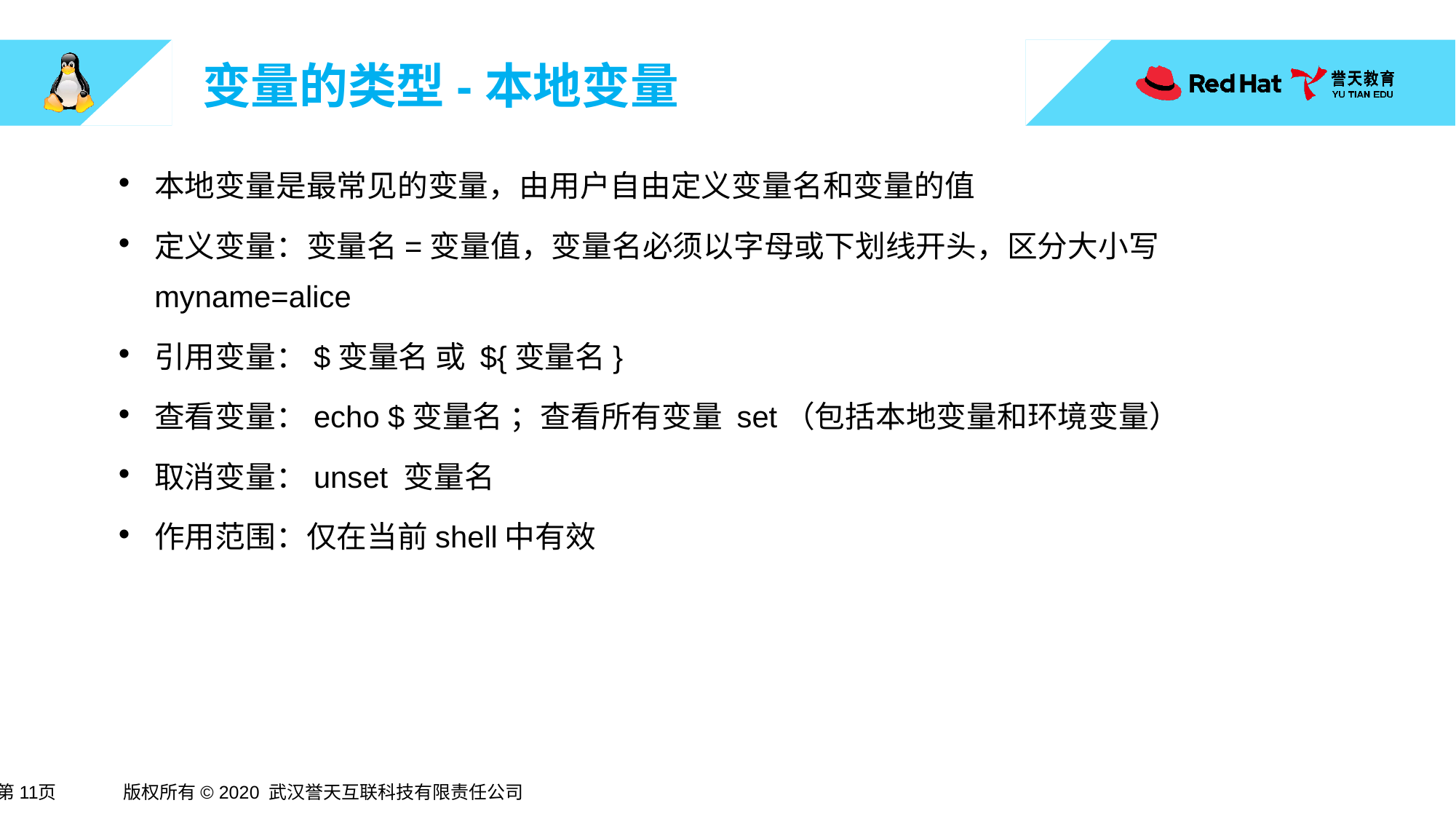

# 变量的类型-本地变量
本地变量是最常见的变量，由用户自由定义变量名和变量的值
定义变量：变量名=变量值，变量名必须以字母或下划线开头，区分大小写 	myname=alice
引用变量：$变量名 或 ${变量名}
查看变量：echo $变量名 ；查看所有变量 set（包括本地变量和环境变量）
取消变量：unset 变量名
作用范围：仅在当前shell中有效
11